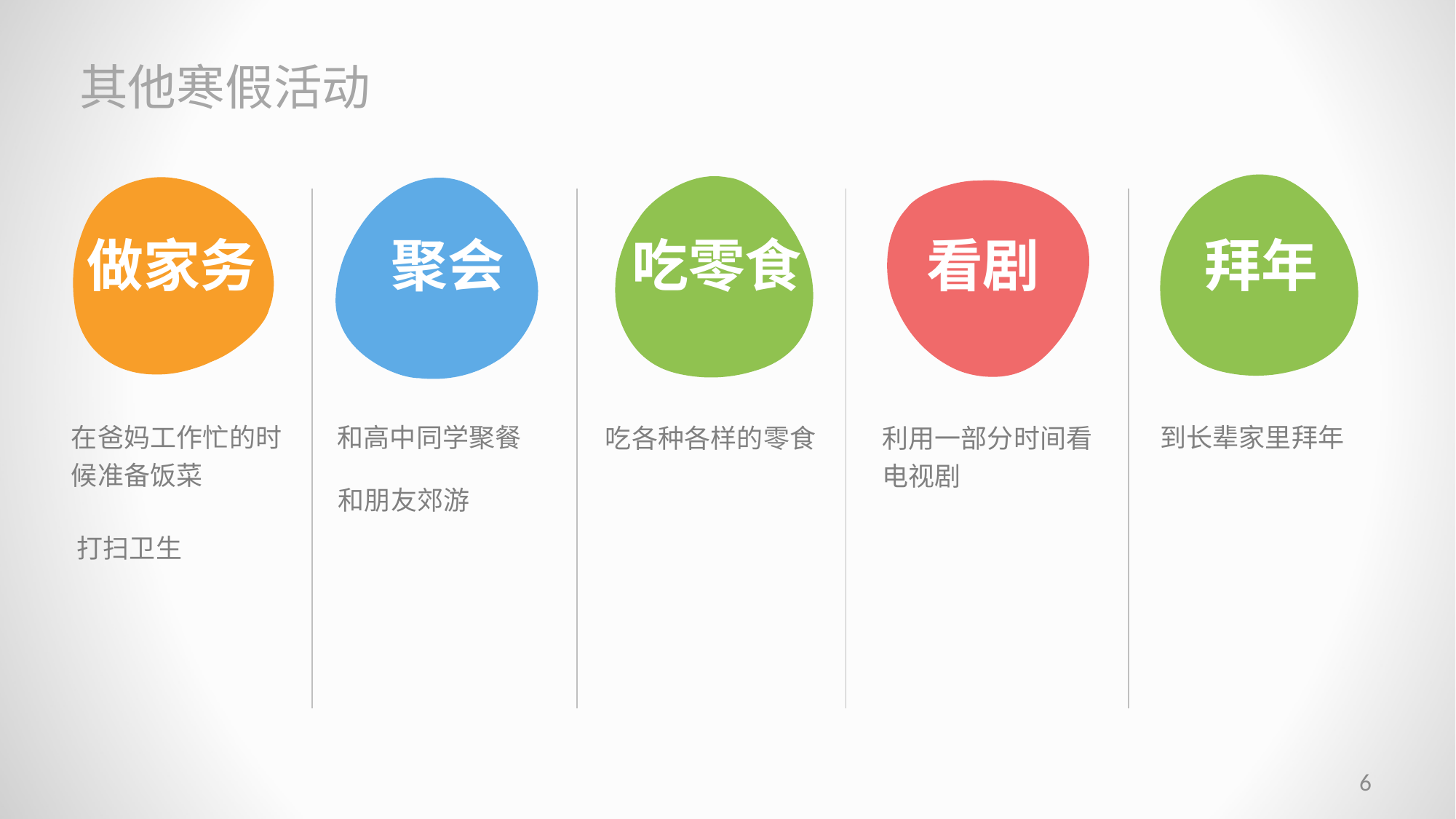

其他寒假活动

做家务
聚会
吃零食
看剧

拜年
到长辈家里拜年
在爸妈工作忙的时候准备饭菜
和高中同学聚餐
吃各种各样的零食
利用一部分时间看电视剧
和朋友郊游
打扫卫生
6